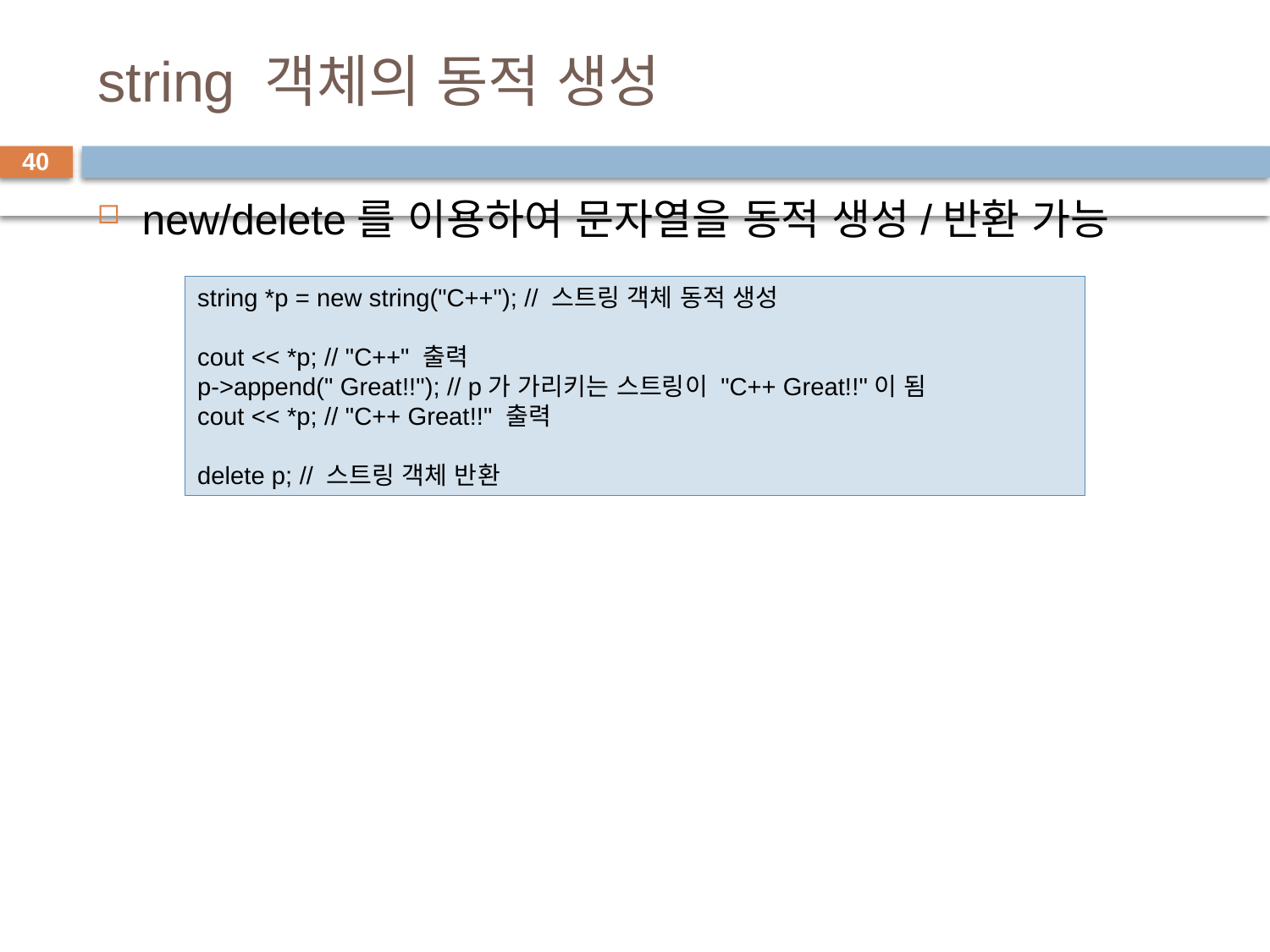

# string 객체의 동적 생성
40
new/delete를 이용하여 문자열을 동적 생성/반환 가능
string *p = new string("C++"); // 스트링 객체 동적 생성

cout << *p; // "C++" 출력
p->append(" Great!!"); // p가 가리키는 스트링이 "C++ Great!!"이 됨
cout << *p; // "C++ Great!!" 출력

delete p; // 스트링 객체 반환